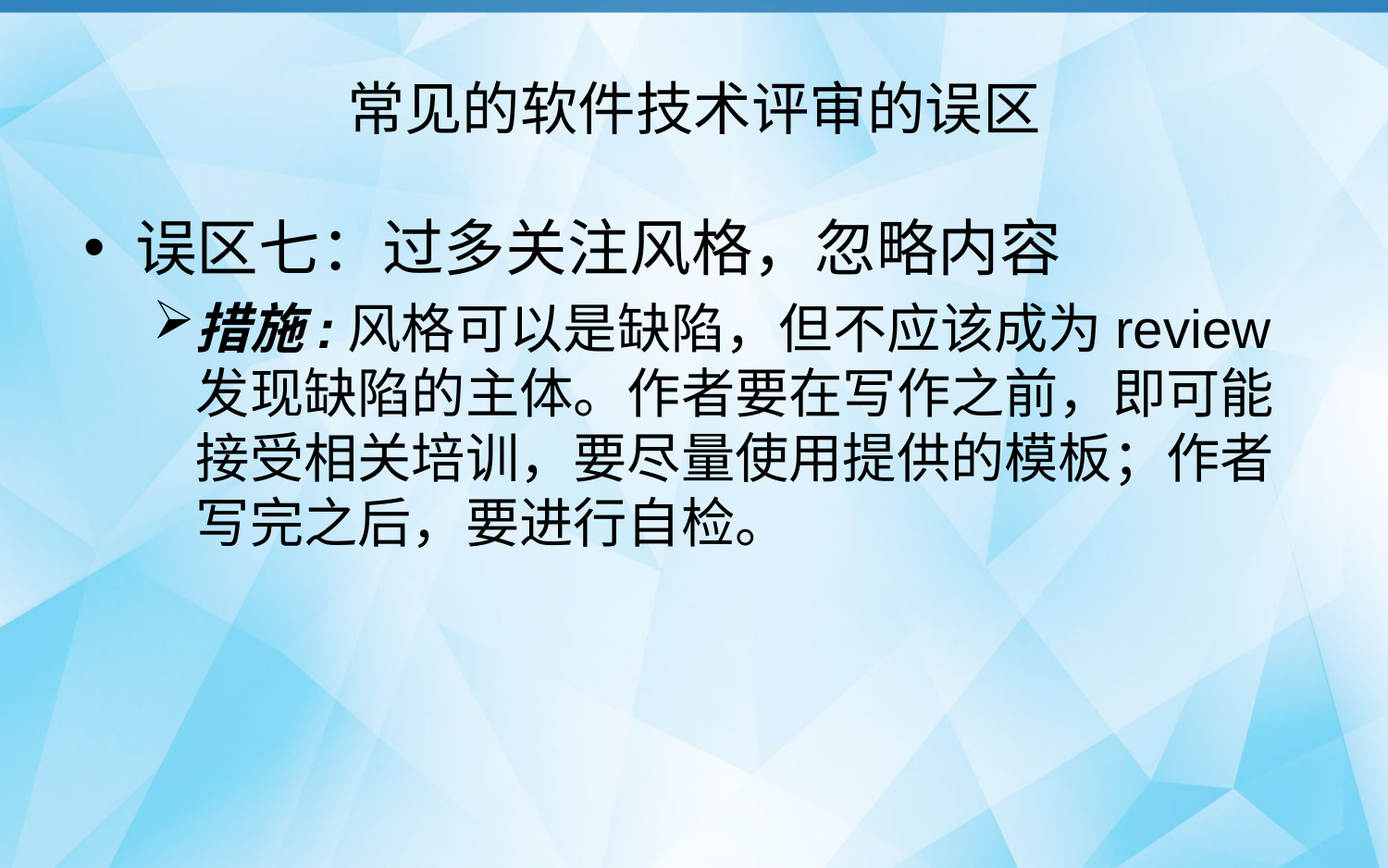

# 常见的软件技术评审的误区
误区七：过多关注风格，忽略内容
措施:风格可以是缺陷，但不应该成为review发现缺陷的主体。作者要在写作之前，即可能接受相关培训，要尽量使用提供的模板；作者写完之后，要进行自检。